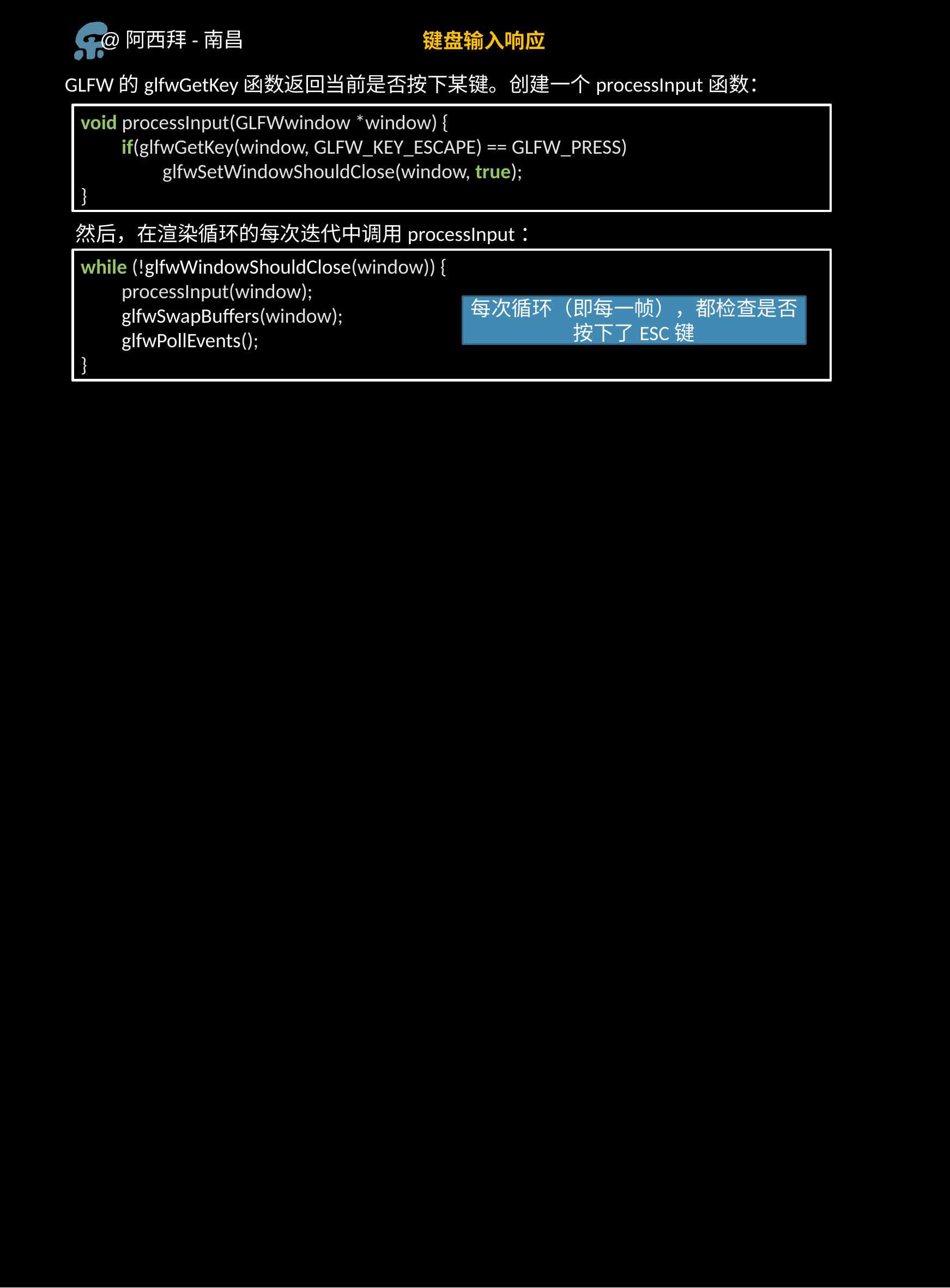

键盘输入响应
GLFW的glfwGetKey函数返回当前是否按下某键。创建一个processInput函数：
void processInput(GLFWwindow *window) {
if(glfwGetKey(window, GLFW_KEY_ESCAPE) == GLFW_PRESS)
glfwSetWindowShouldClose(window, true);
}
然后，在渲染循环的每次迭代中调用processInput：
while (!glfwWindowShouldClose(window)) {
processInput(window);
glfwSwapBuffers(window);
glfwPollEvents();
}
每次循环（即每一帧），都检查是否按下了ESC键